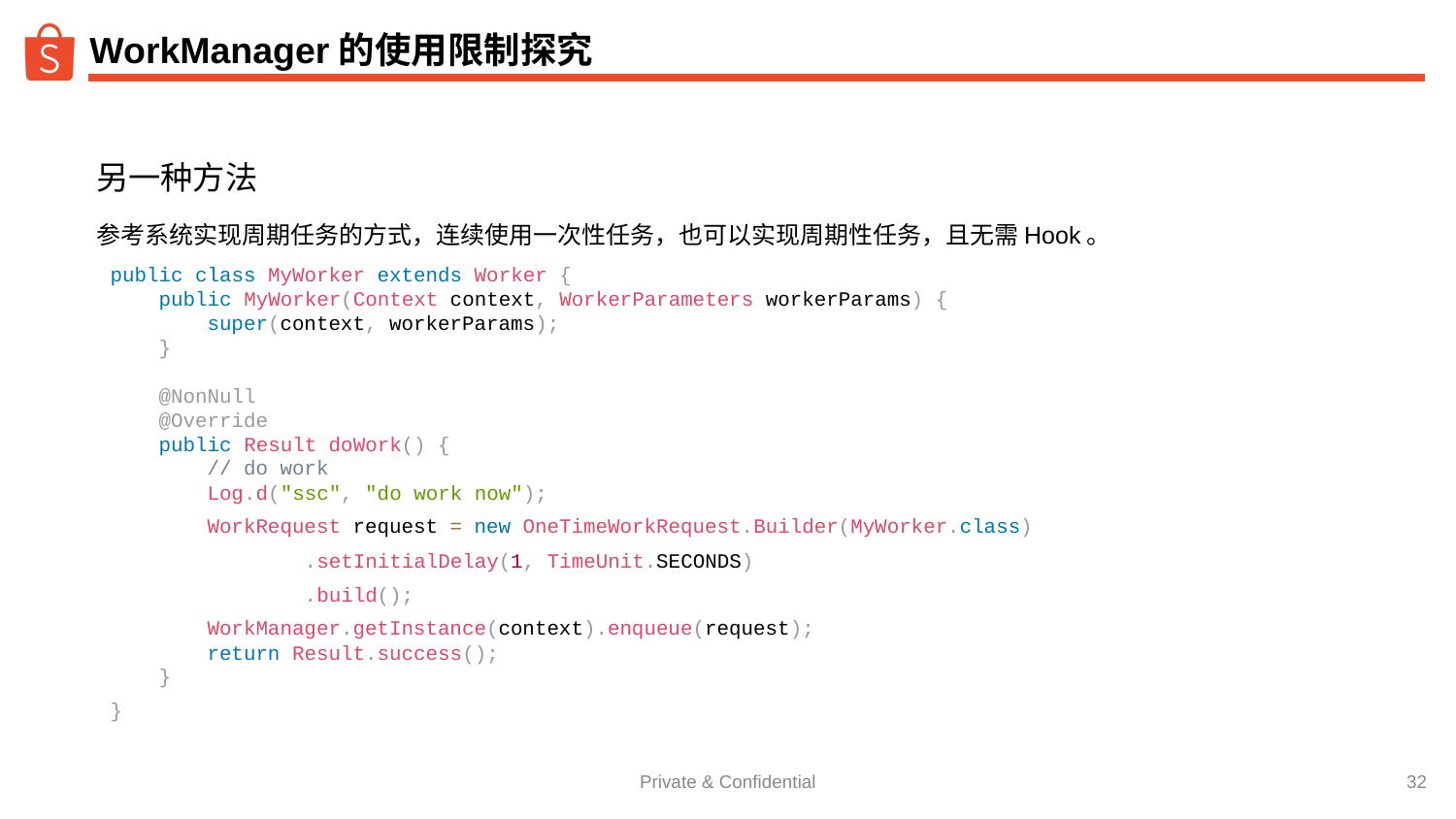

# WorkManager的使用限制探究
另一种方法
参考系统实现周期任务的方式，连续使用一次性任务，也可以实现周期性任务，且无需Hook。
public class MyWorker extends Worker {
    public MyWorker(Context context, WorkerParameters workerParams) {
        super(context, workerParams);
    }

    @NonNull
    @Override
    public Result doWork() {
        // do work
        Log.d("ssc", "do work now");
  WorkRequest request = new OneTimeWorkRequest.Builder(MyWorker.class)
                .setInitialDelay(1, TimeUnit.SECONDS)
                .build();
  WorkManager.getInstance(context).enqueue(request);
        return Result.success();
    }
}

32